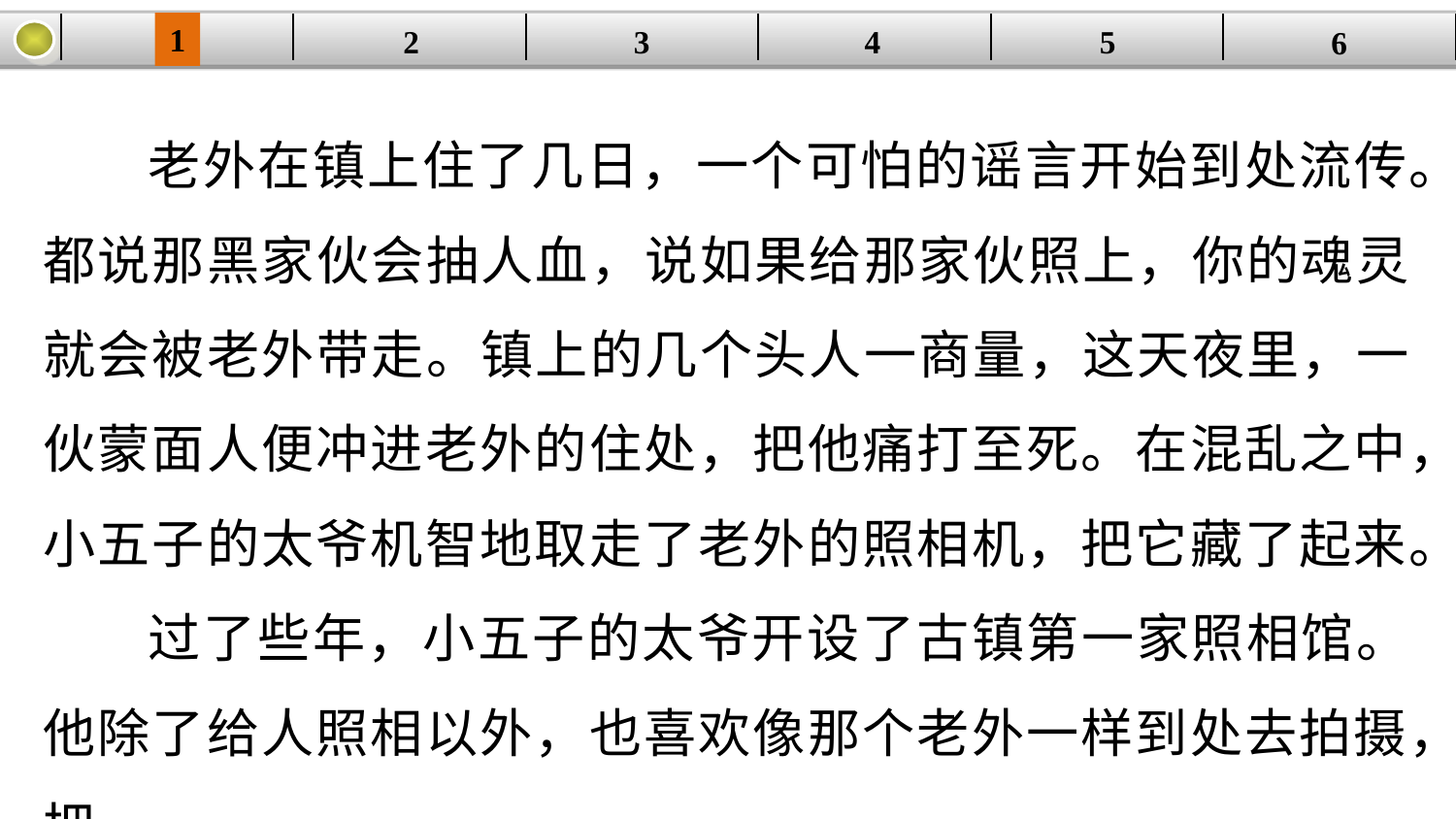

1
|  |  |  |  |  |  |
| --- | --- | --- | --- | --- | --- |
2
3
4
5
6

老外在镇上住了几日，一个可怕的谣言开始到处流传。都说那黑家伙会抽人血，说如果给那家伙照上，你的魂灵就会被老外带走。镇上的几个头人一商量，这天夜里，一伙蒙面人便冲进老外的住处，把他痛打至死。在混乱之中，小五子的太爷机智地取走了老外的照相机，把它藏了起来。
过了些年，小五子的太爷开设了古镇第一家照相馆。他除了给人照相以外，也喜欢像那个老外一样到处去拍摄，把